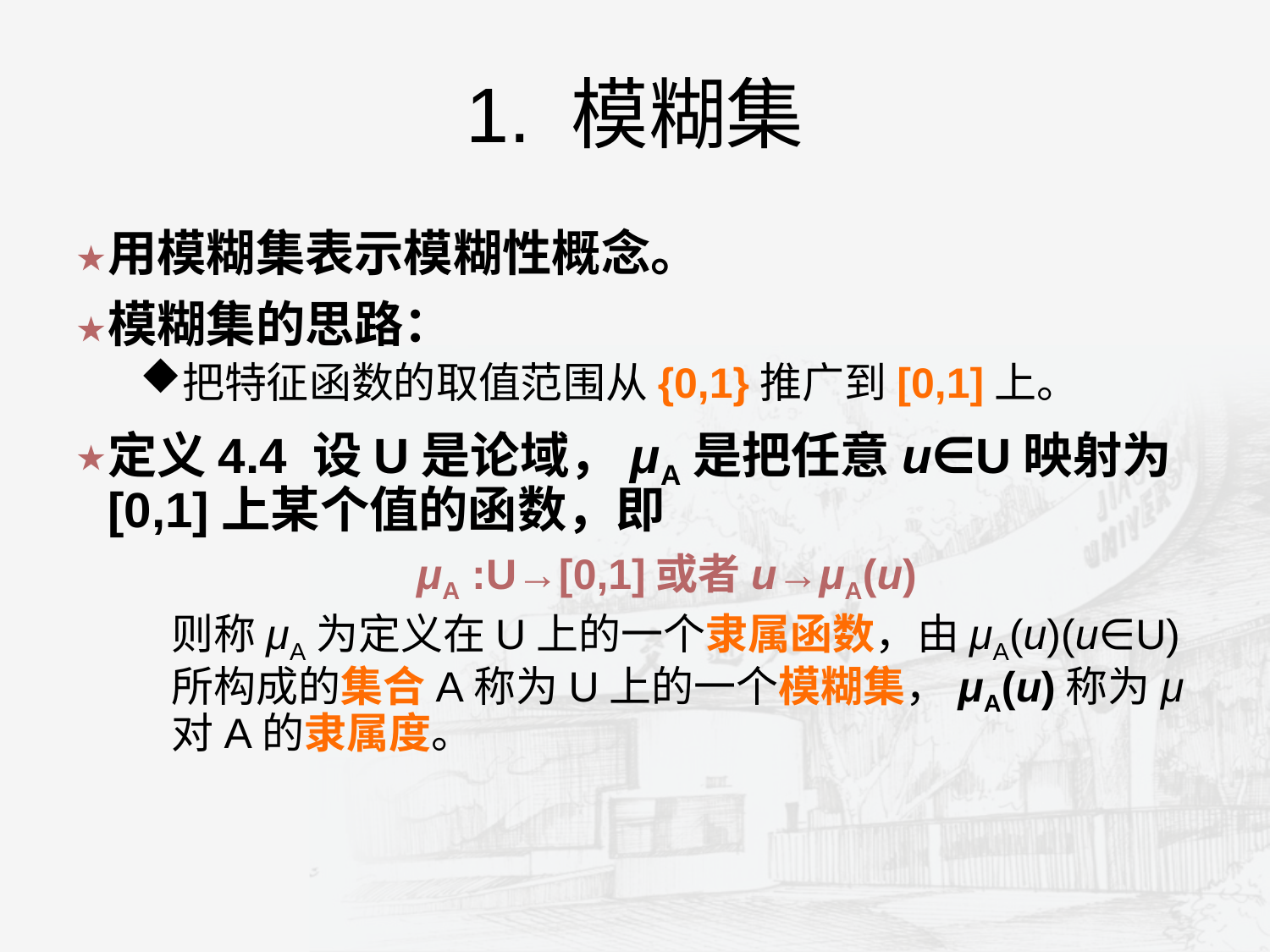

# 1. 模糊集
用模糊集表示模糊性概念。
模糊集的思路：
把特征函数的取值范围从{0,1}推广到[0,1]上。
定义4.4 设U是论域，μA是把任意u∈U映射为[0,1]上某个值的函数，即
μA :U→[0,1]或者u→μA(u)
	则称μA为定义在U上的一个隶属函数，由μA(u)(u∈U)所构成的集合A称为U上的一个模糊集，μA(u)称为μ对A的隶属度。
4